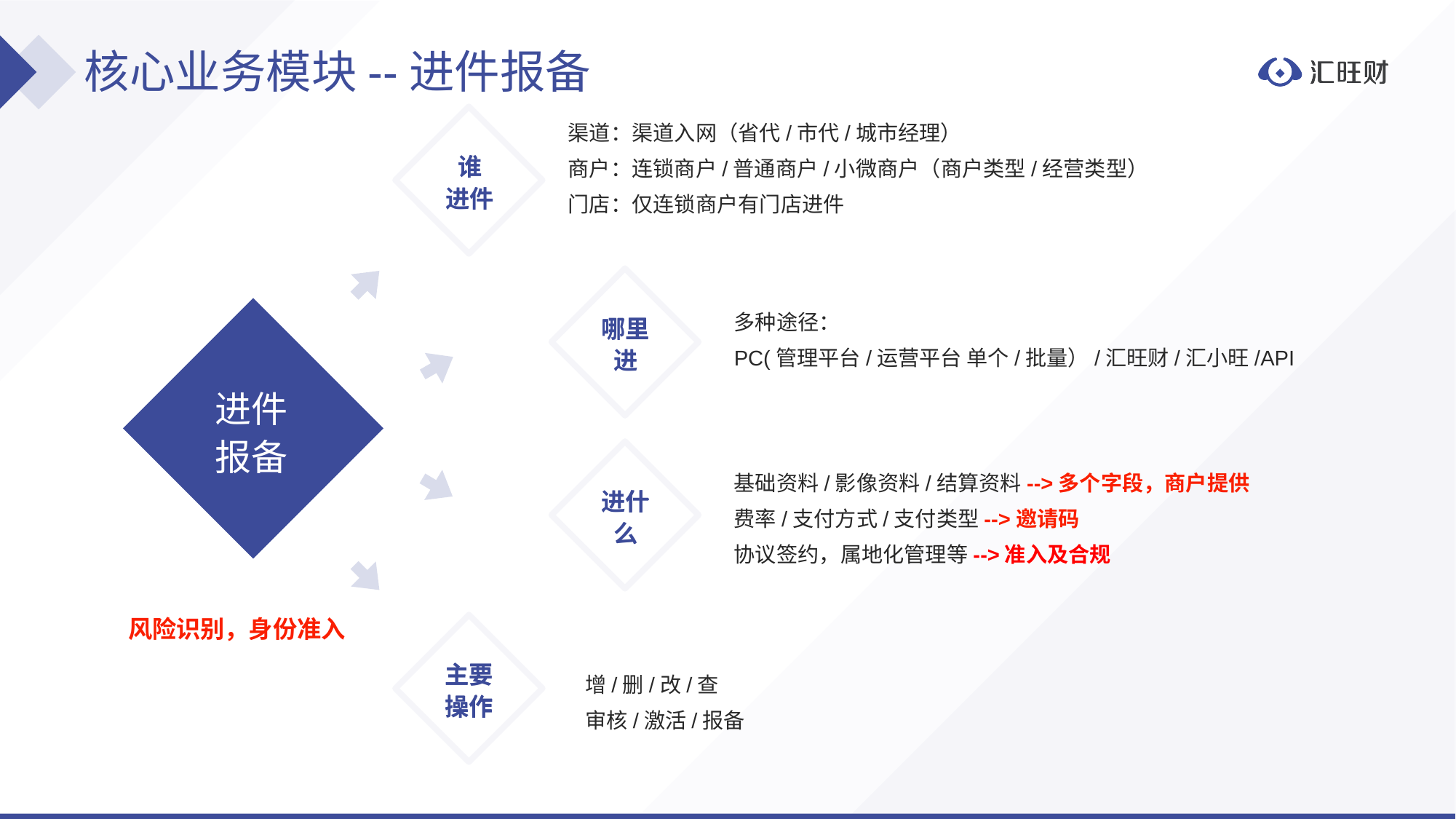

核心业务模块--进件报备
渠道：渠道入网（省代/市代/城市经理）
商户：连锁商户/普通商户/小微商户（商户类型/经营类型）
门店：仅连锁商户有门店进件

谁
进件
谁
进件

多种途径：
PC(管理平台/运营平台 单个/批量）/汇旺财/汇小旺/API
哪里进
哪里进

输入标题
进件
报备
基础资料/影像资料/结算资料-->多个字段，商户提供
费率/支付方式/支付类型-->邀请码
协议签约，属地化管理等-->准入及合规

进什么
进什么

风险识别，身份准入

主要操作
主要操作
增/删/改/查
审核/激活/报备